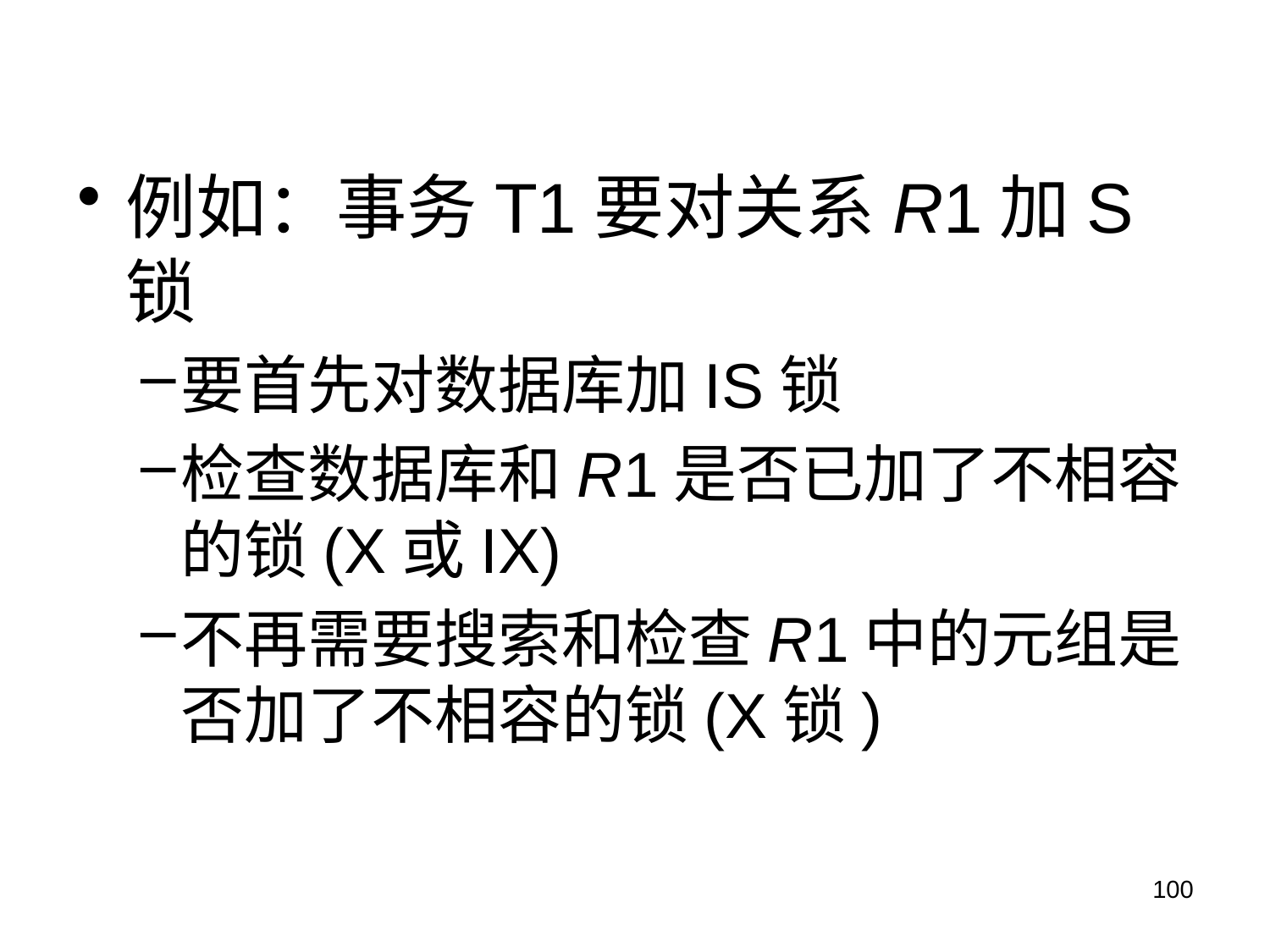

例如：事务T1要对关系R1加S锁
要首先对数据库加IS锁
检查数据库和R1是否已加了不相容的锁(X或IX)
不再需要搜索和检查R1中的元组是否加了不相容的锁(X锁)

100